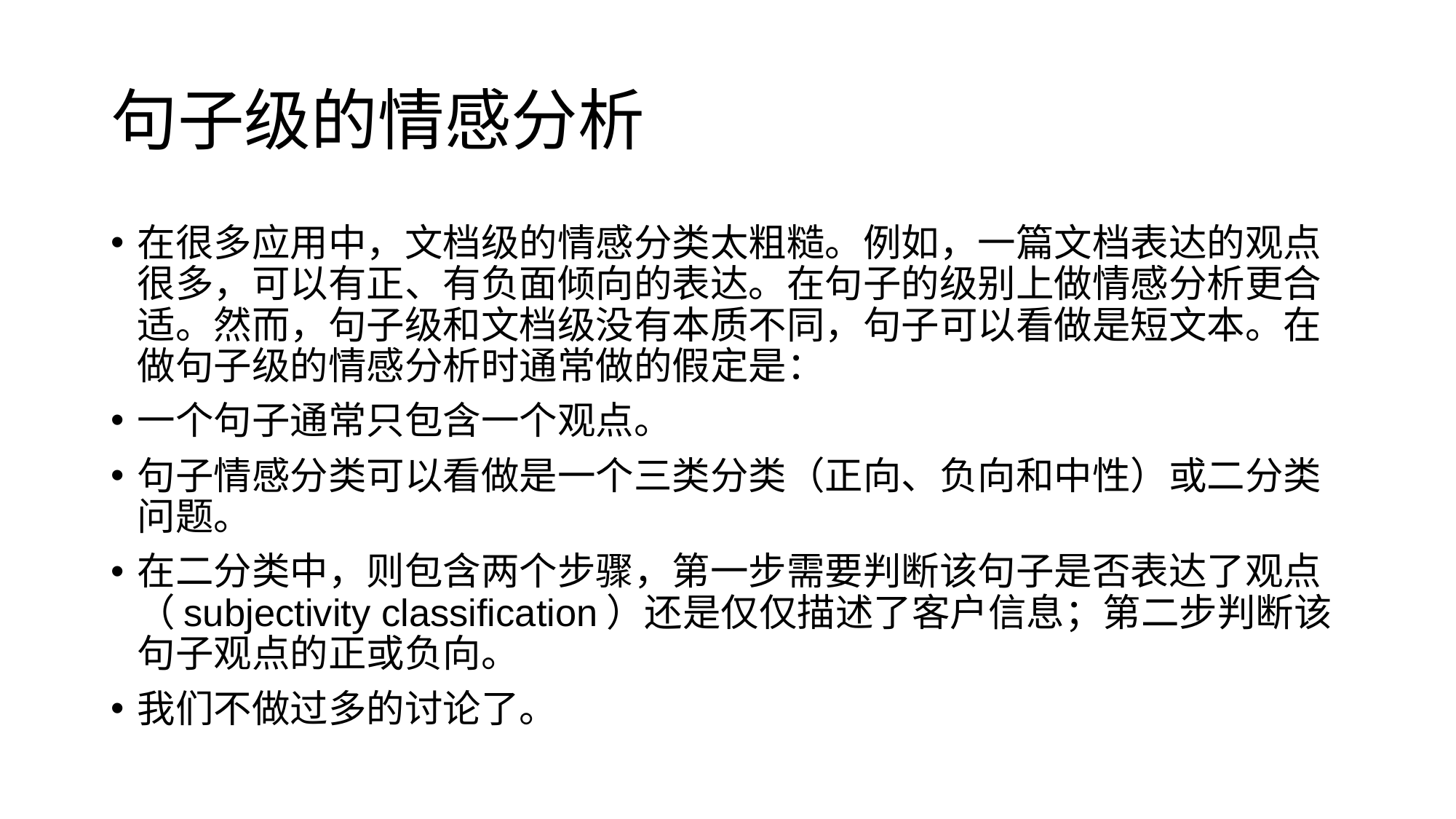

# 句子级的情感分析
在很多应用中，文档级的情感分类太粗糙。例如，一篇文档表达的观点很多，可以有正、有负面倾向的表达。在句子的级别上做情感分析更合适。然而，句子级和文档级没有本质不同，句子可以看做是短文本。在做句子级的情感分析时通常做的假定是：
一个句子通常只包含一个观点。
句子情感分类可以看做是一个三类分类（正向、负向和中性）或二分类问题。
在二分类中，则包含两个步骤，第一步需要判断该句子是否表达了观点（subjectivity classification）还是仅仅描述了客户信息；第二步判断该句子观点的正或负向。
我们不做过多的讨论了。